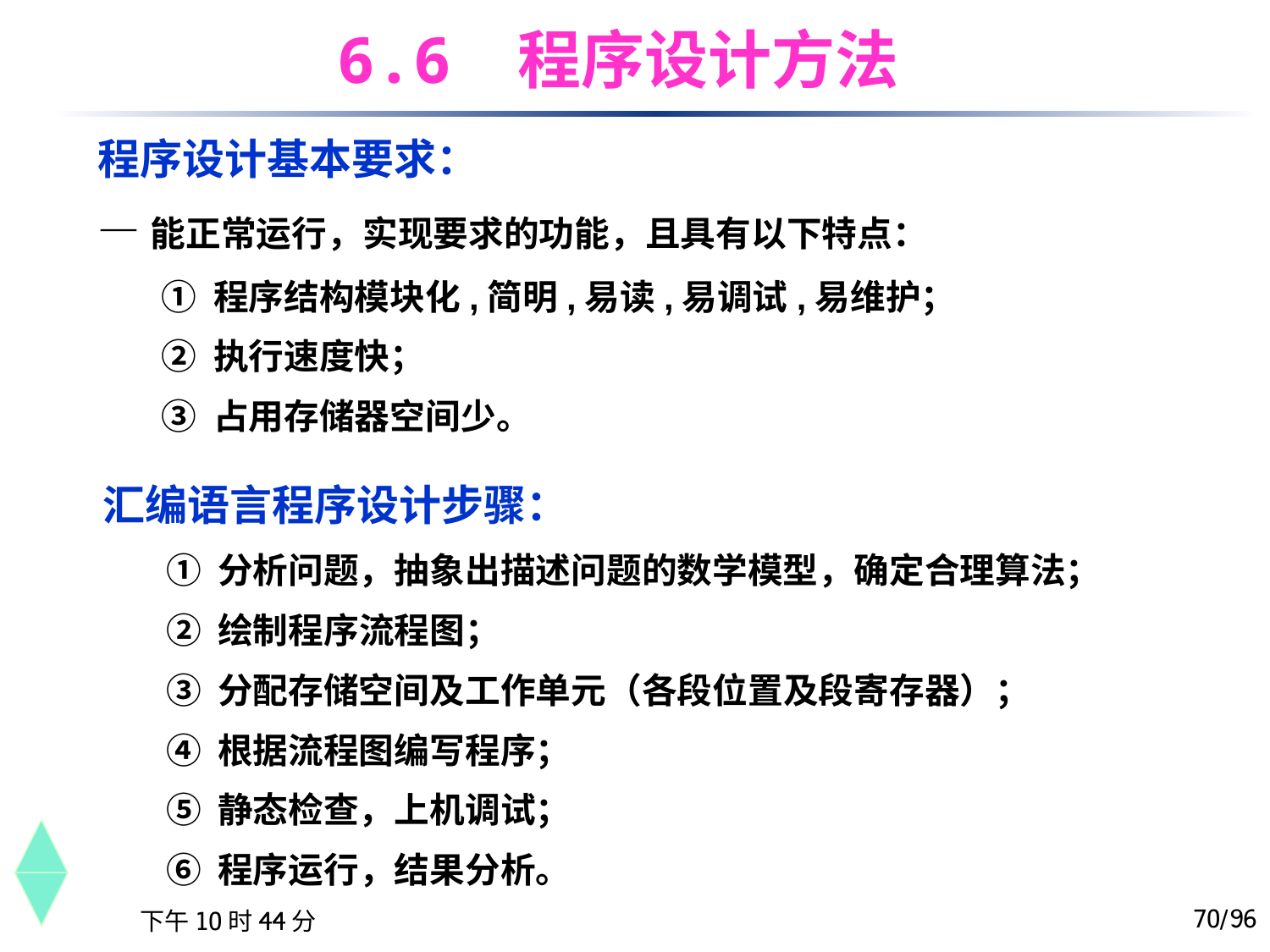

6.6	 程序设计方法
程序设计基本要求：
—能正常运行，实现要求的功能，且具有以下特点：
① 程序结构模块化,简明,易读,易调试,易维护；
② 执行速度快；
③ 占用存储器空间少。
汇编语言程序设计步骤：
① 分析问题，抽象出描述问题的数学模型，确定合理算法；
② 绘制程序流程图；
③ 分配存储空间及工作单元（各段位置及段寄存器）；
④ 根据流程图编写程序；
⑤ 静态检查，上机调试；
⑥ 程序运行，结果分析。
70/96
下午10时44分